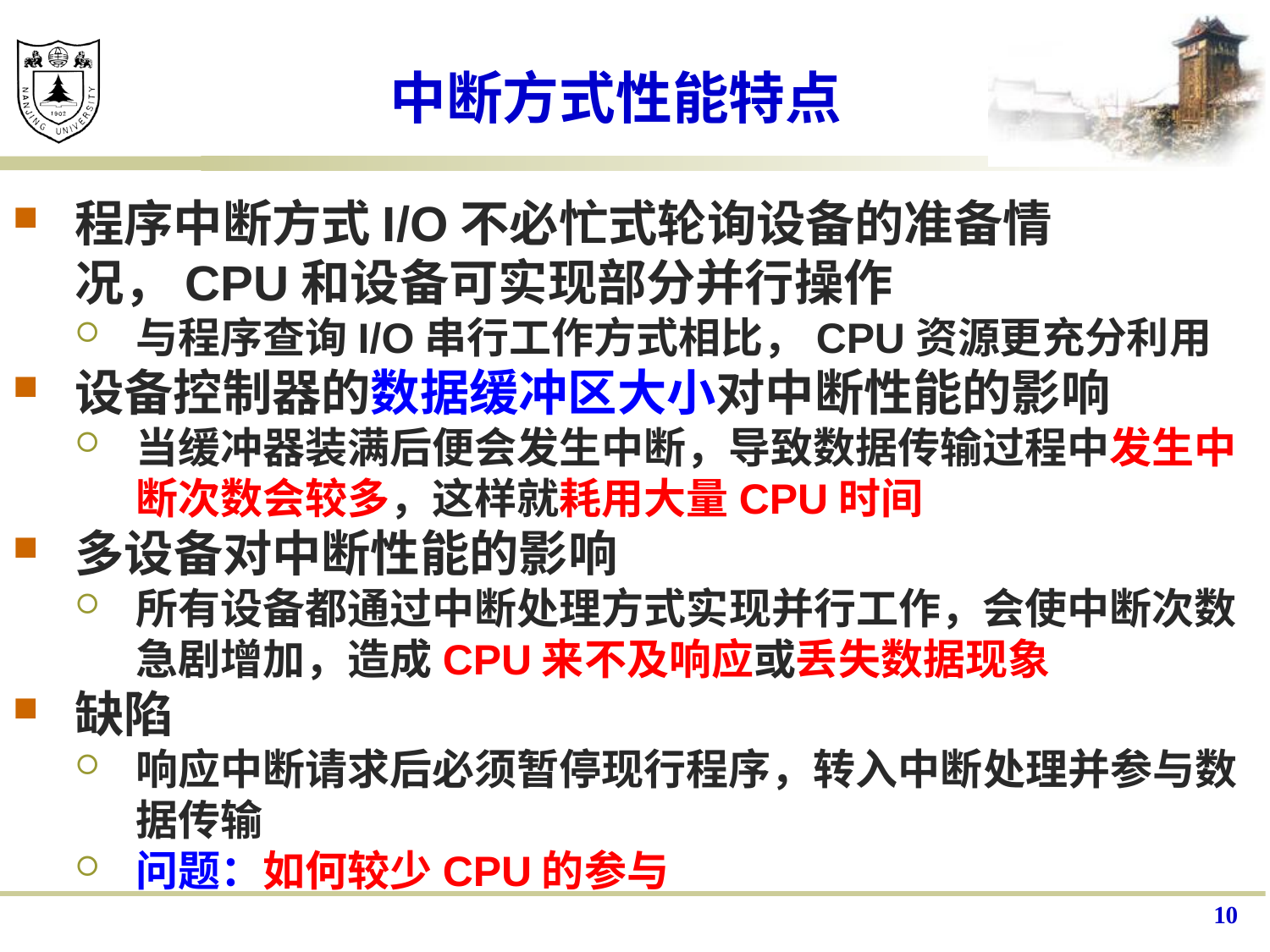

# 中断方式性能特点
程序中断方式I/O不必忙式轮询设备的准备情况，CPU和设备可实现部分并行操作
与程序查询I/O串行工作方式相比，CPU资源更充分利用
设备控制器的数据缓冲区大小对中断性能的影响
当缓冲器装满后便会发生中断，导致数据传输过程中发生中断次数会较多，这样就耗用大量CPU时间
多设备对中断性能的影响
所有设备都通过中断处理方式实现并行工作，会使中断次数急剧增加，造成CPU来不及响应或丢失数据现象
缺陷
响应中断请求后必须暂停现行程序，转入中断处理并参与数据传输
问题：如何较少CPU的参与
10